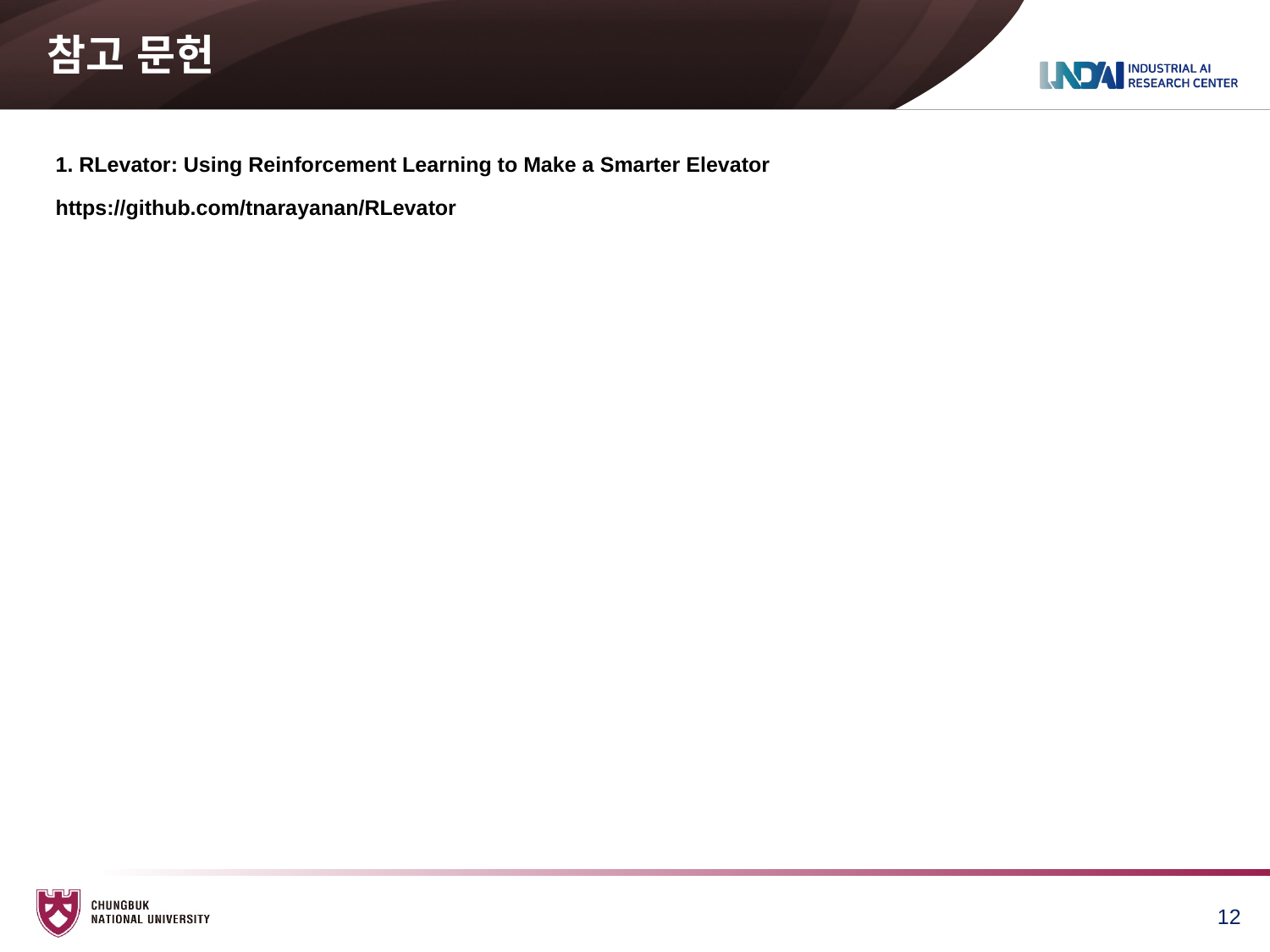

# 참고 문헌
1. RLevator: Using Reinforcement Learning to Make a Smarter Elevator
https://github.com/tnarayanan/RLevator